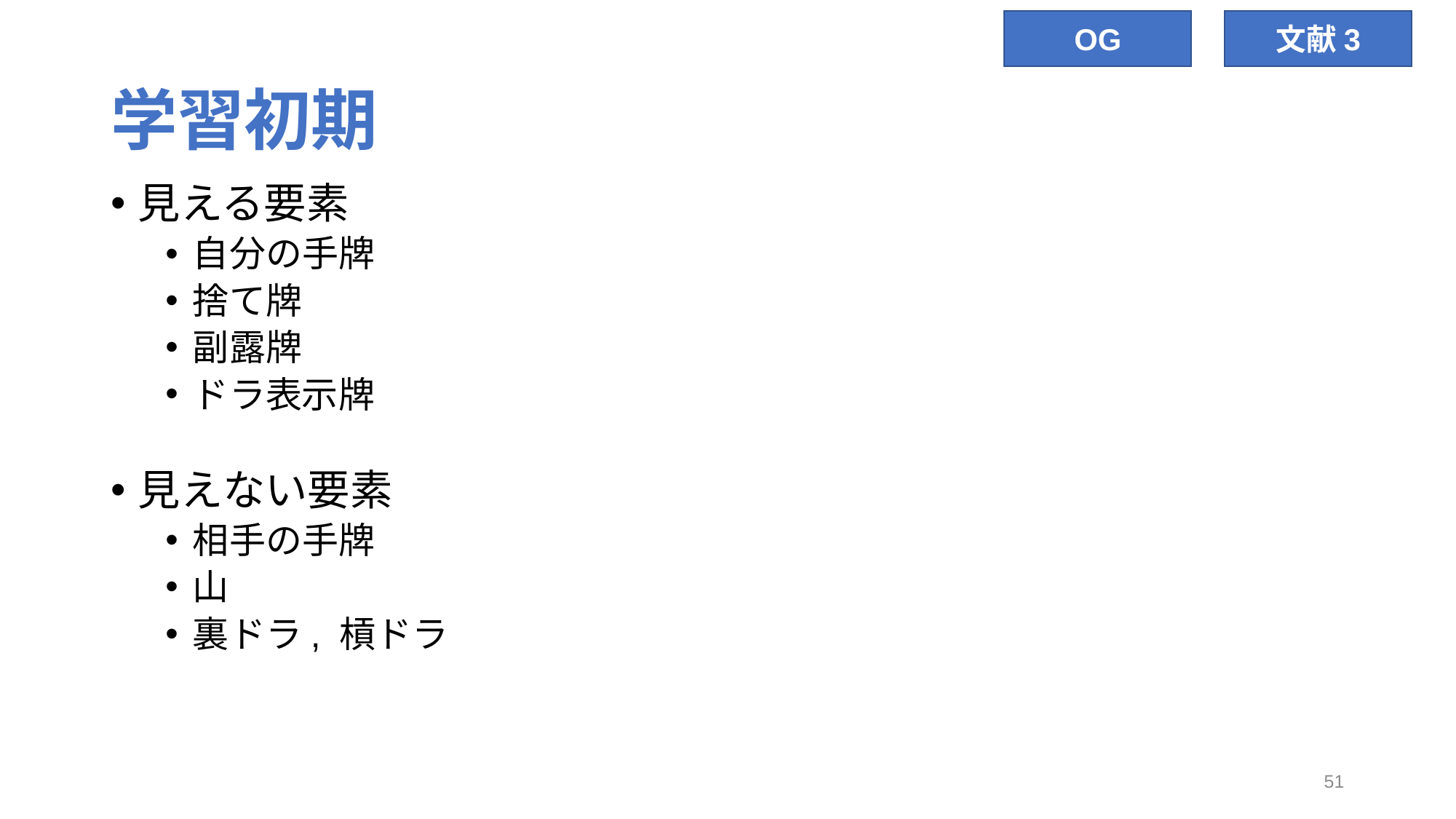

OG
文献3
# 学習初期
見える要素
自分の手牌
捨て牌
副露牌
ドラ表示牌

見えない要素
相手の手牌
山
裏ドラ, 槓ドラ
51